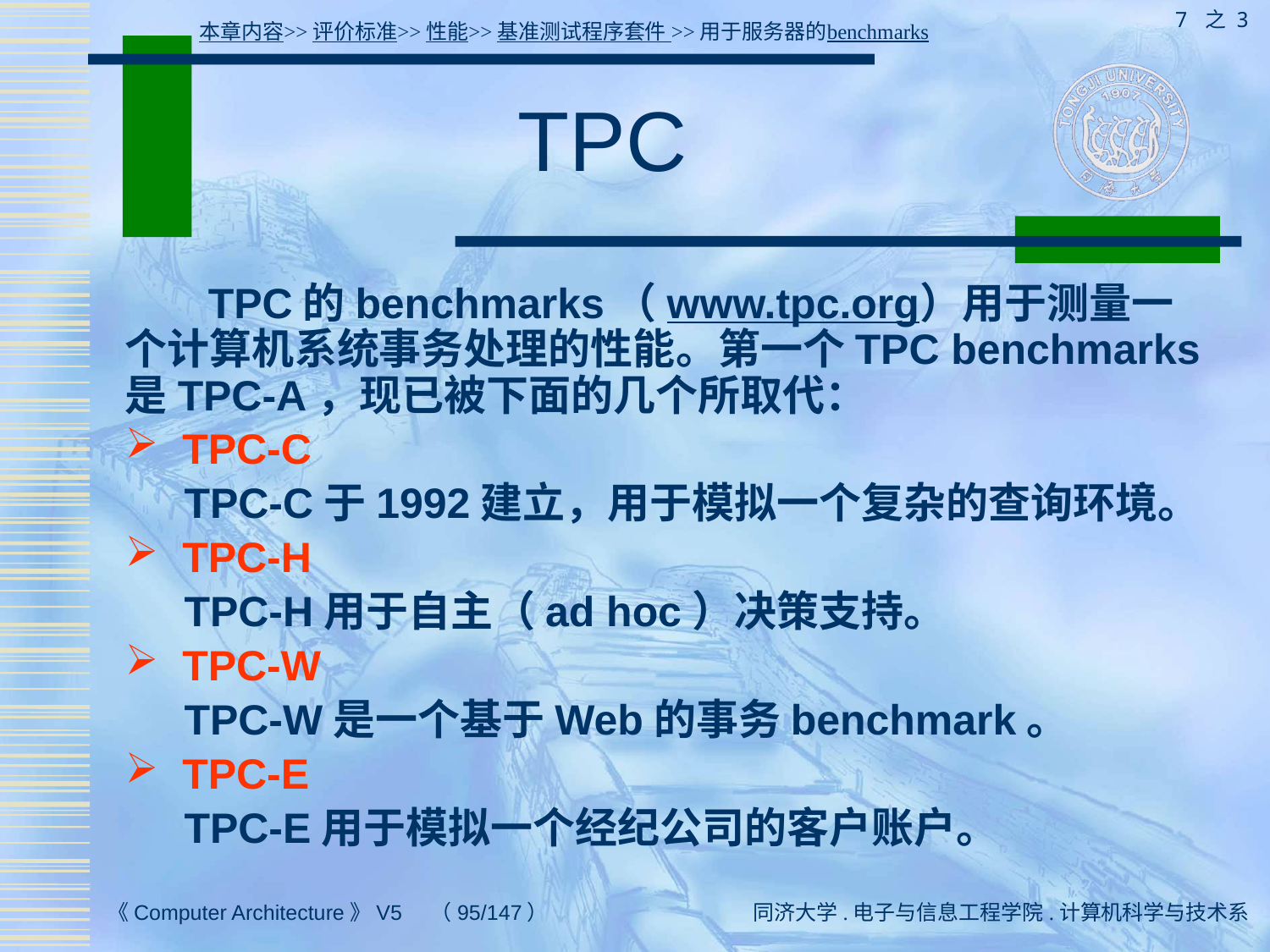

7 之 3
本章内容>>评价标准>>性能>>基准测试程序套件 >>用于服务器的benchmarks
# TPC
       TPC的benchmarks（www.tpc.org）用于测量一个计算机系统事务处理的性能。第一个TPC benchmarks是TPC-A，现已被下面的几个所取代：
  TPC-C
     TPC-C于1992建立，用于模拟一个复杂的查询环境。
  TPC-H
     TPC-H用于自主（ad hoc）决策支持。
  TPC-W
     TPC-W是一个基于Web的事务benchmark。
  TPC-E
     TPC-E用于模拟一个经纪公司的客户账户。